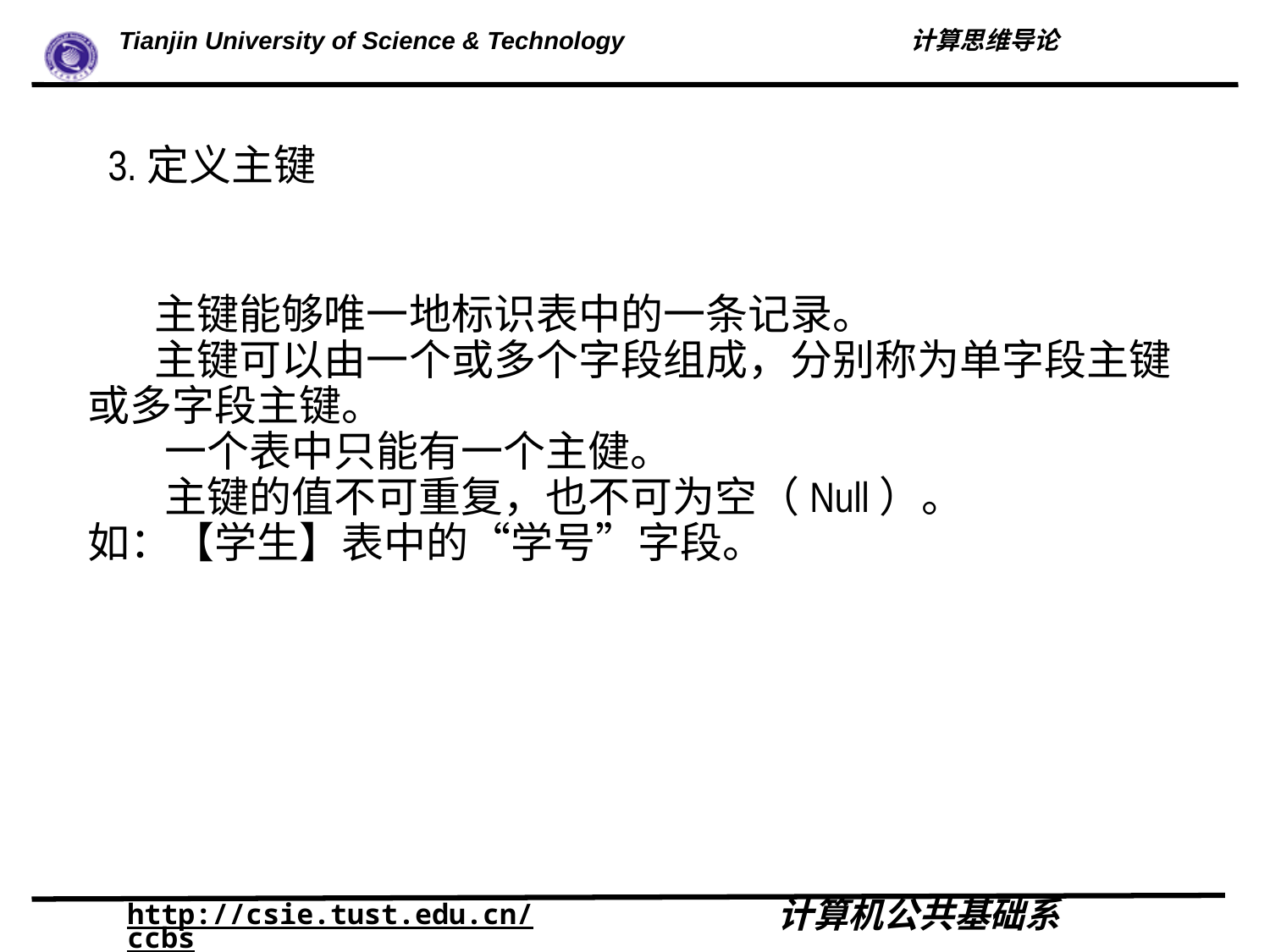

3.定义主键

      主键能够唯一地标识表中的一条记录。
      主键可以由一个或多个字段组成，分别称为单字段主键或多字段主键。
       一个表中只能有一个主健。
       主键的值不可重复，也不可为空（Null）。
如：【学生】表中的“学号”字段。